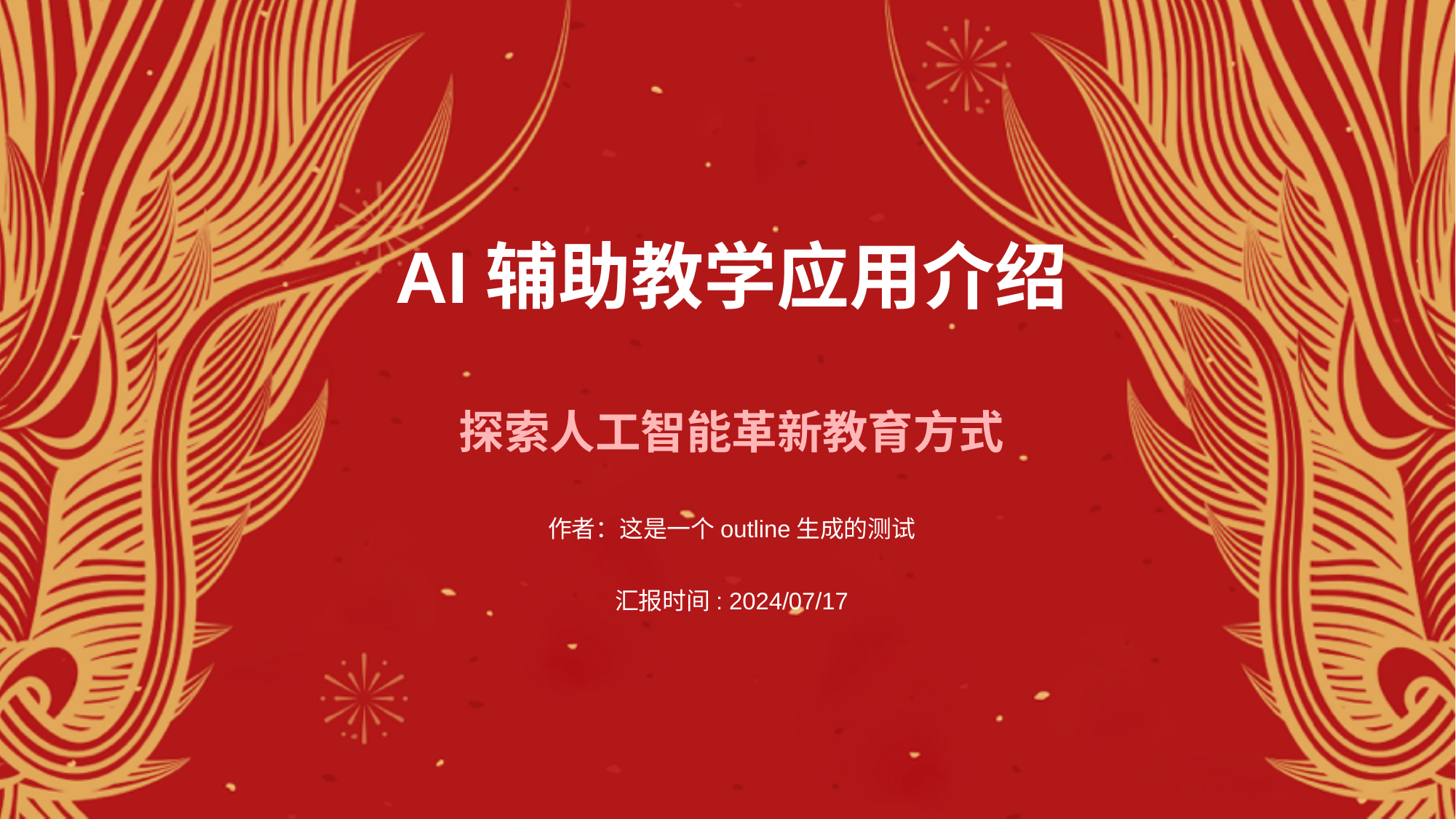

AI辅助教学应用介绍
探索人工智能革新教育方式

作者：这是一个outline生成的测试

汇报时间: 2024/07/17